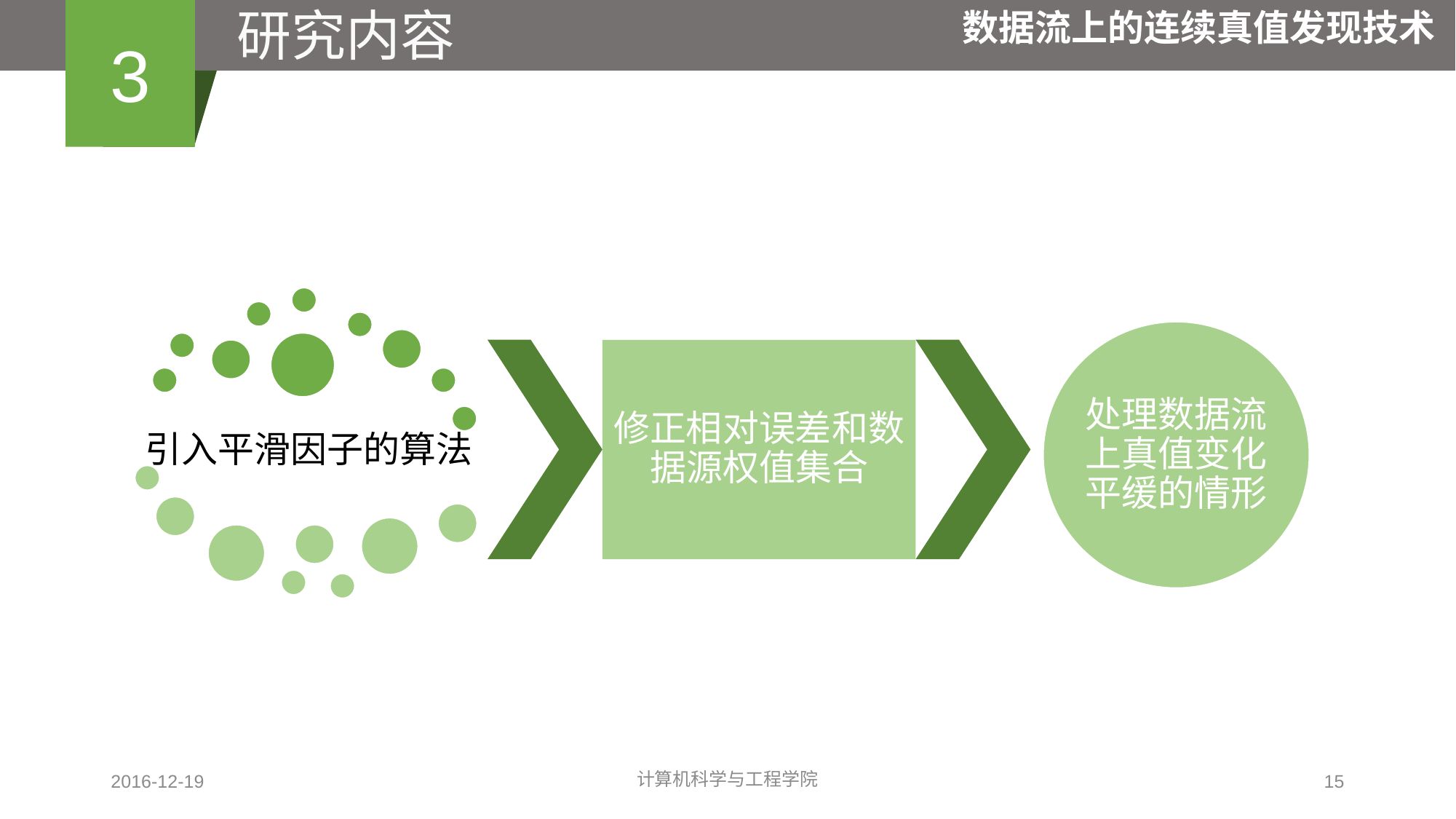

研究内容
3

数据流上的连续真值发现技术
引入平滑因子的算法
修正相对误差和数据源权值集合
处理数据流上真值变化平缓的情形

2016-12-19
计算机科学与工程学院
15